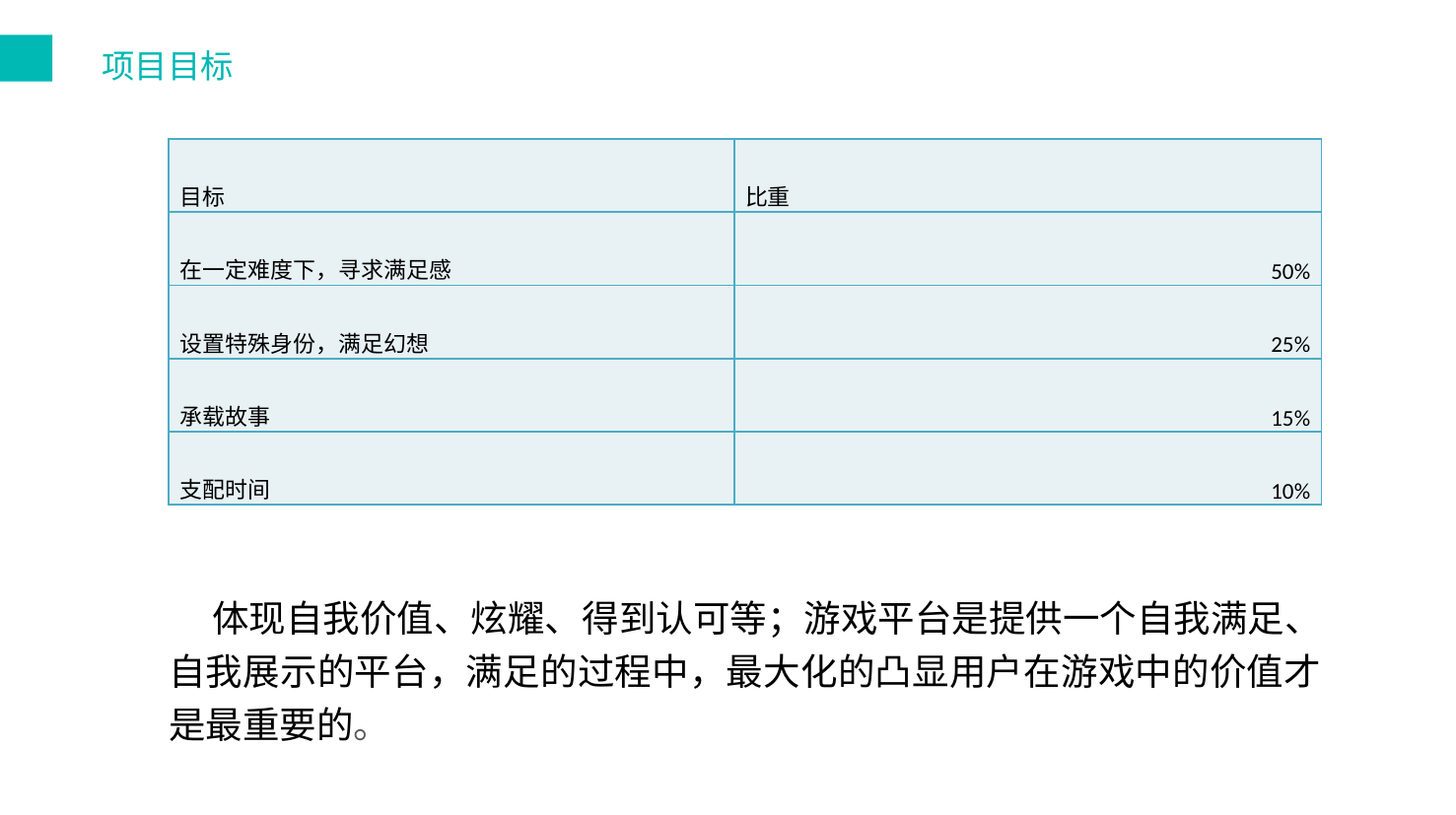

项目目标
| 目标 | 比重 |
| --- | --- |
| 在一定难度下，寻求满足感 | 50% |
| 设置特殊身份，满足幻想 | 25% |
| 承载故事 | 15% |
| 支配时间 | 10% |
        体现自我价值、炫耀、得到认可等；游戏平台是提供一个自我满足、自我展示的平台，满足的过程中，最大化的凸显用户在游戏中的价值才是最重要的。